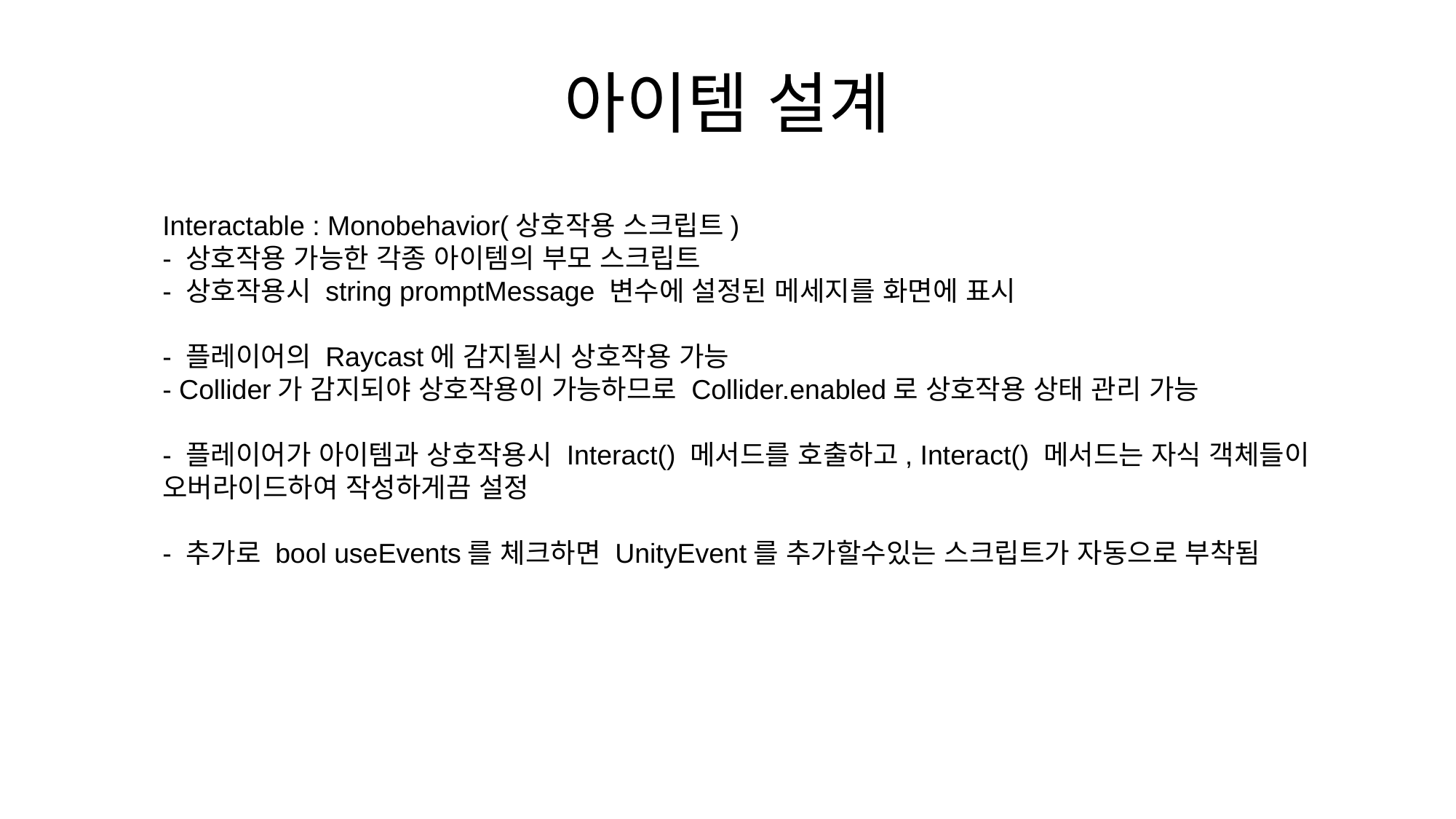

# 아이템 설계
Interactable : Monobehavior(상호작용 스크립트)
- 상호작용 가능한 각종 아이템의 부모 스크립트
- 상호작용시 string promptMessage 변수에 설정된 메세지를 화면에 표시

- 플레이어의 Raycast에 감지될시 상호작용 가능
- Collider가 감지되야 상호작용이 가능하므로 Collider.enabled로 상호작용 상태 관리 가능
- 플레이어가 아이템과 상호작용시 Interact() 메서드를 호출하고, Interact() 메서드는 자식 객체들이 오버라이드하여 작성하게끔 설정

- 추가로 bool useEvents를 체크하면 UnityEvent를 추가할수있는 스크립트가 자동으로 부착됨